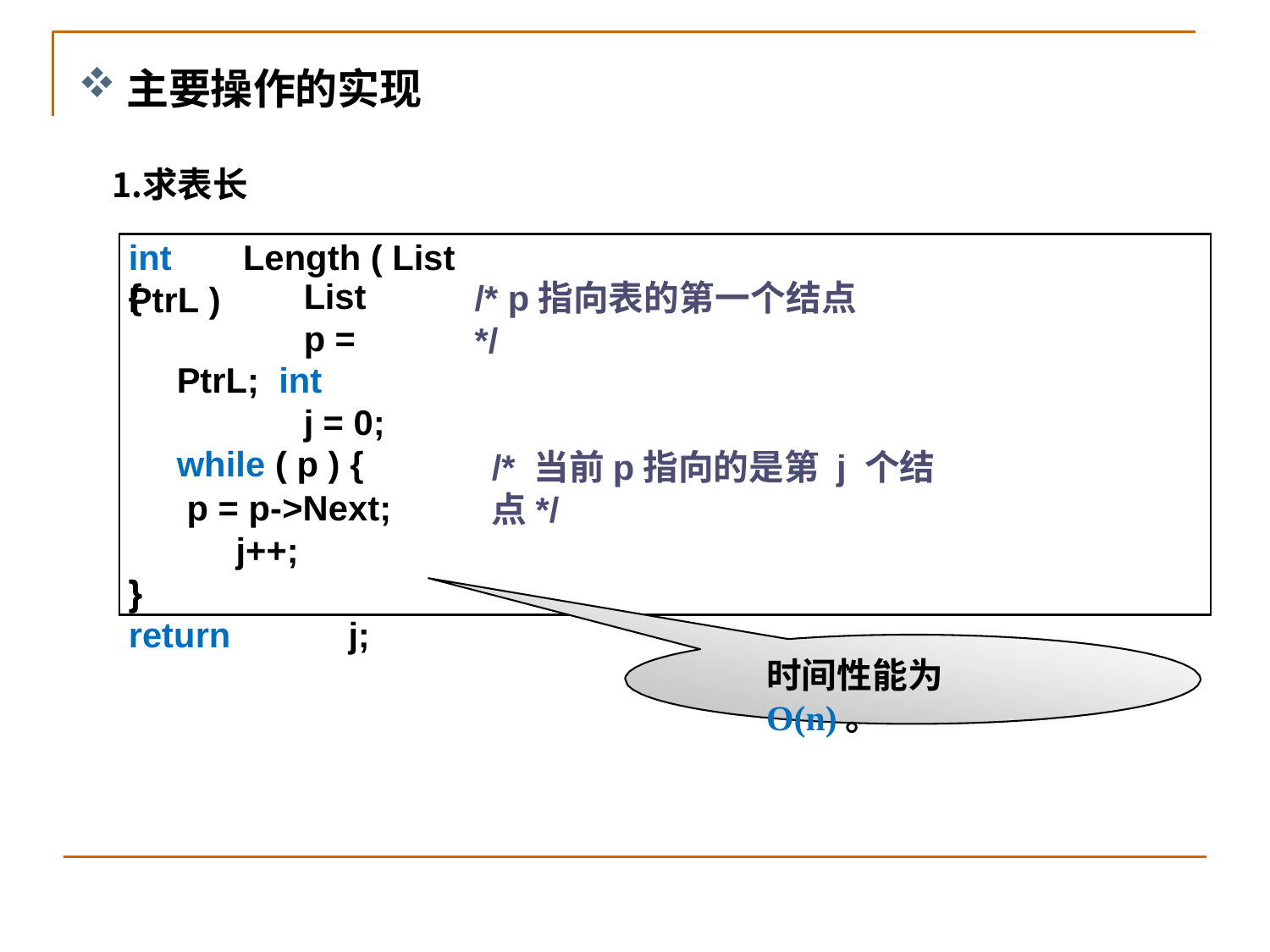

主要操作的实现

求表长
int	Length ( List	PtrL )

{		List	p = PtrL;  int	j = 0;  while ( p ) {
p = p->Next;
j++;
}
return	j;
/* p指向表的第一个结点*/
/* 当前p指向的是第 j 个结点*/
}

时间性能为O(n)。